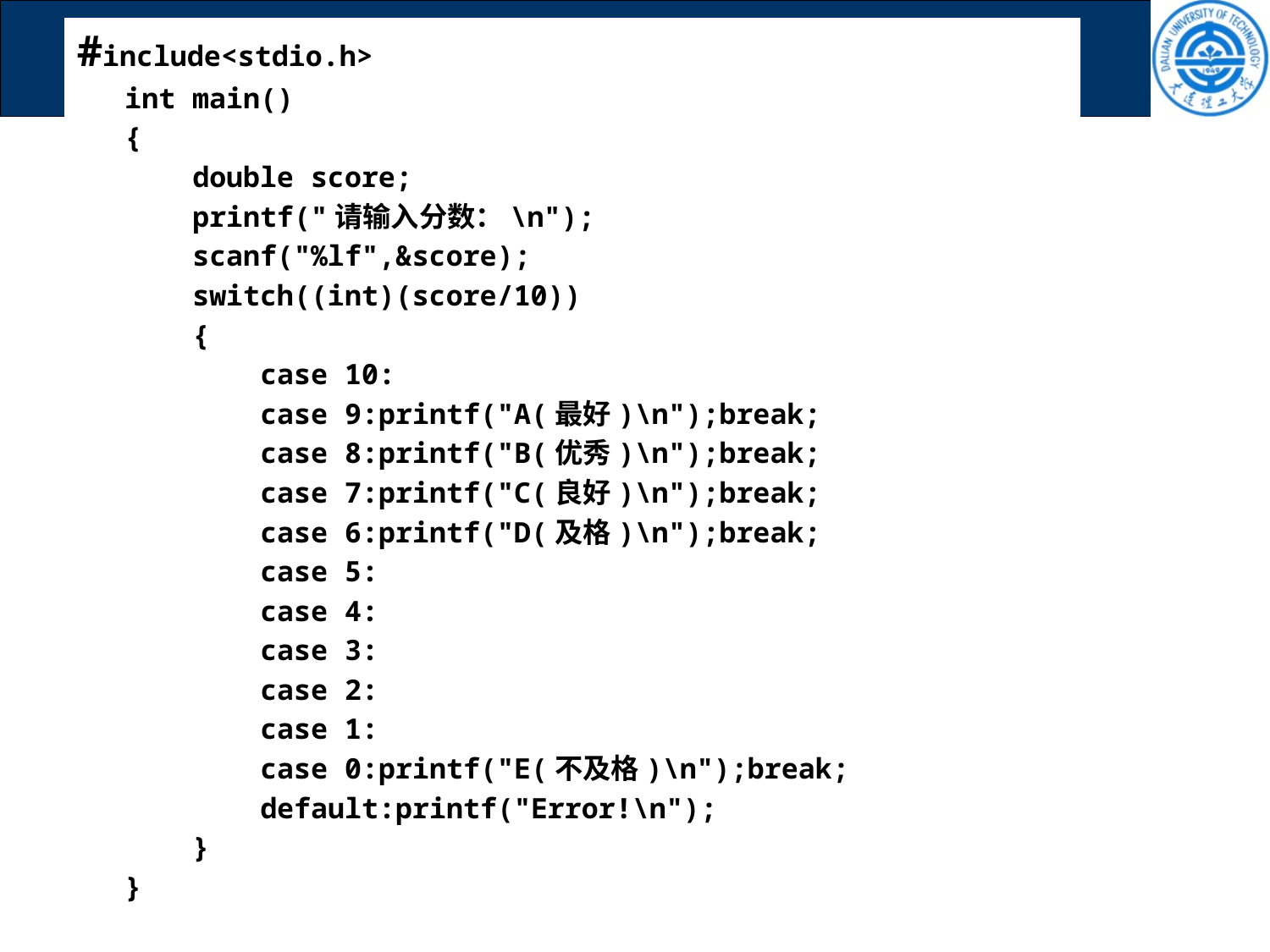

#include<stdio.h>
int main()
{
    double score;
    printf("请输入分数：\n");
    scanf("%lf",&score);
    switch((int)(score/10))
    {
        case 10:
        case 9:printf("A(最好)\n");break;
        case 8:printf("B(优秀)\n");break;
        case 7:printf("C(良好)\n");break;
        case 6:printf("D(及格)\n");break;
        case 5:
        case 4:
        case 3:
        case 2:
        case 1:
        case 0:printf("E(不及格)\n");break;
        default:printf("Error!\n");
    }
}